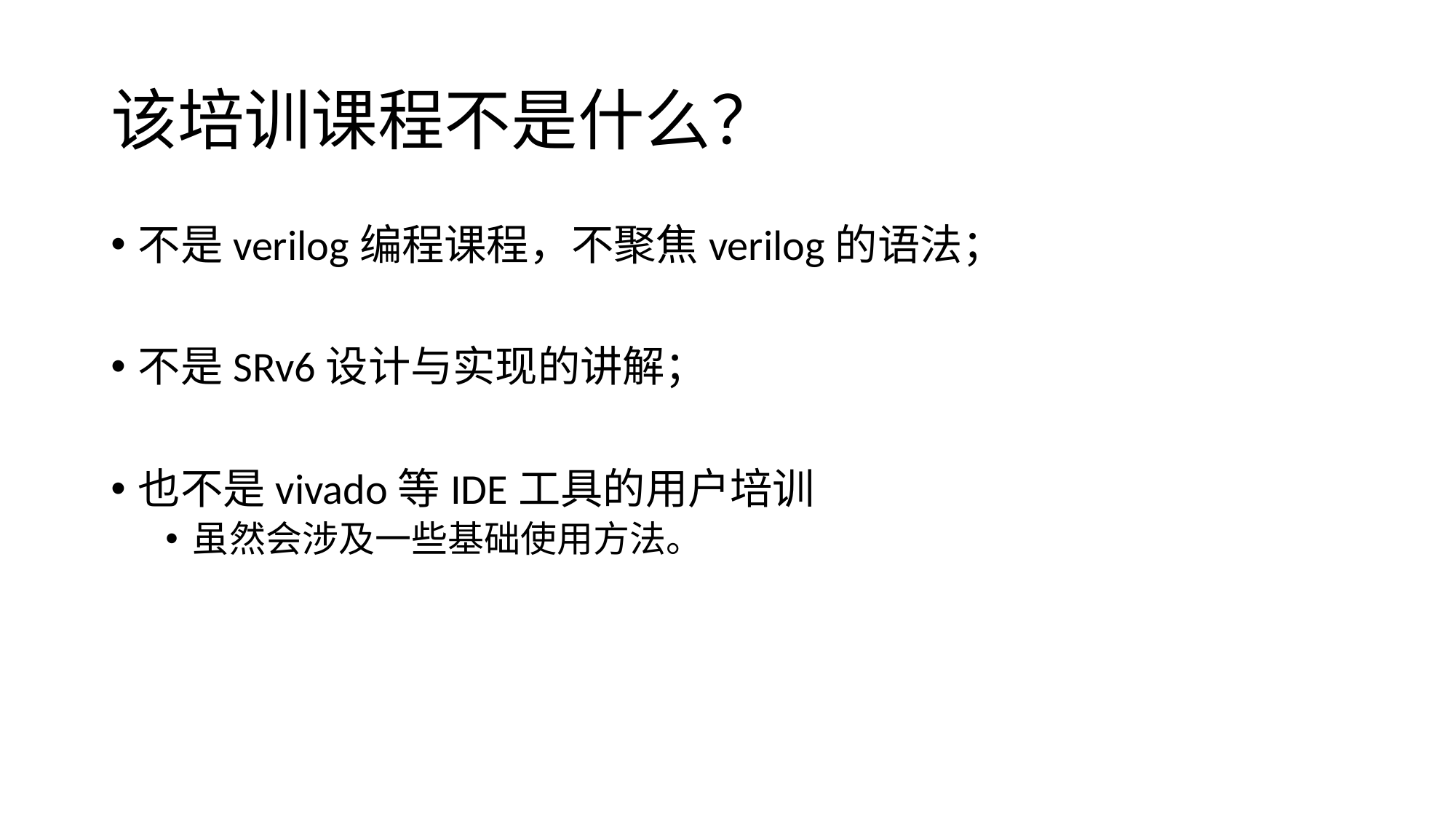

# 该培训课程不是什么？
不是verilog编程课程，不聚焦verilog的语法；

不是SRv6设计与实现的讲解；

也不是vivado等IDE工具的用户培训
虽然会涉及一些基础使用方法。